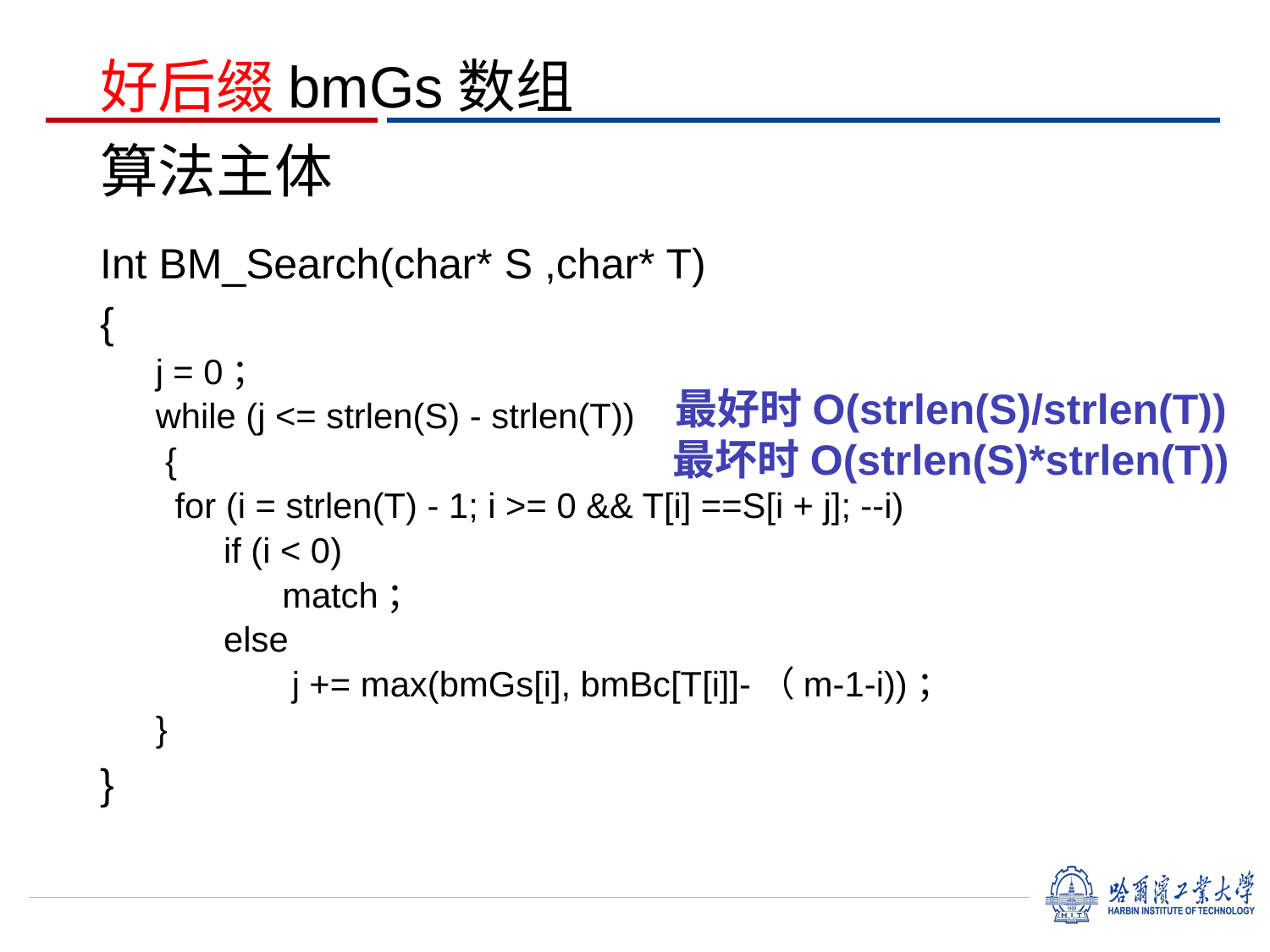

好后缀bmGs数组
# 算法主体
Int BM_Search(char* S ,char* T)
{
j = 0；
while (j <= strlen(S) - strlen(T))
 {
  for (i = strlen(T) - 1; i >= 0 && T[i] ==S[i + j]; --i)
       if (i < 0)
             match；
       else
              j += max(bmGs[i], bmBc[T[i]]-（m-1-i))；
}
}
最好时O(strlen(S)/strlen(T))
最坏时O(strlen(S)*strlen(T))